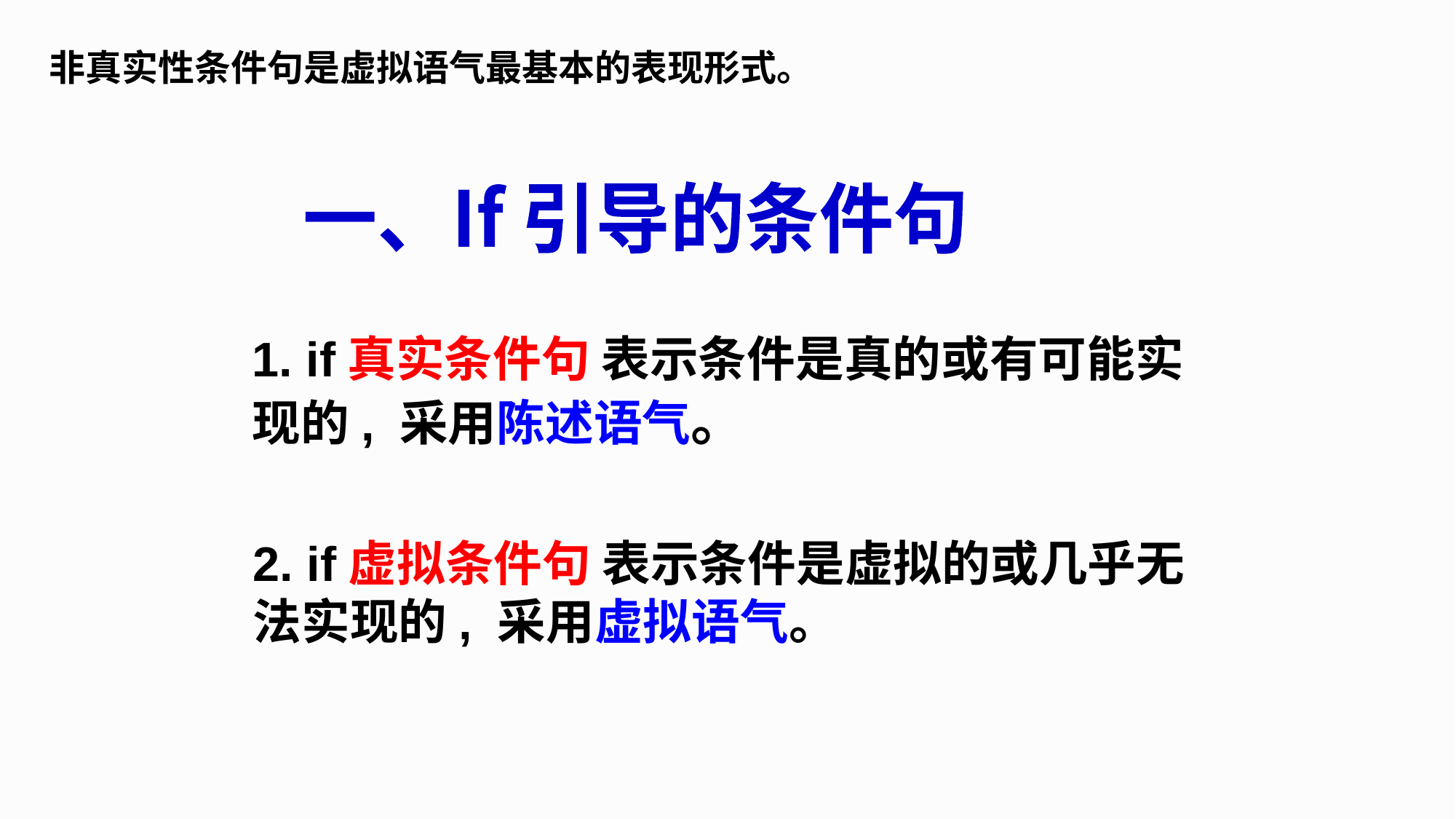

非真实性条件句是虚拟语气最基本的表现形式。
一、If 引导的条件句
1. if真实条件句 表示条件是真的或有可能实现的, 采用陈述语气。
2. if虚拟条件句 表示条件是虚拟的或几乎无法实现的, 采用虚拟语气。